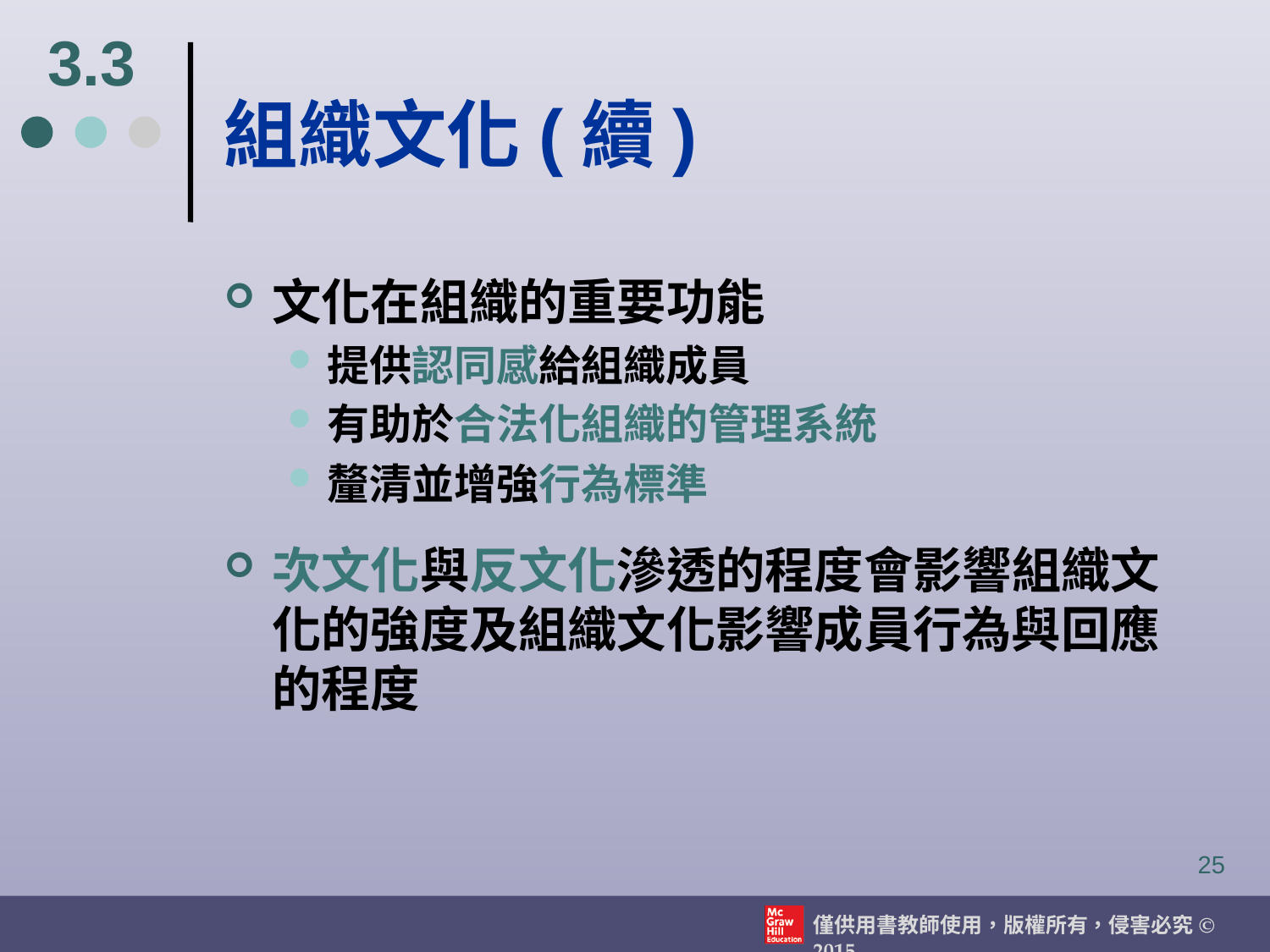

3.3
# 組織文化(續)
文化在組織的重要功能
提供認同感給組織成員
有助於合法化組織的管理系統
釐清並增強行為標準
次文化與反文化滲透的程度會影響組織文化的強度及組織文化影響成員行為與回應的程度
25